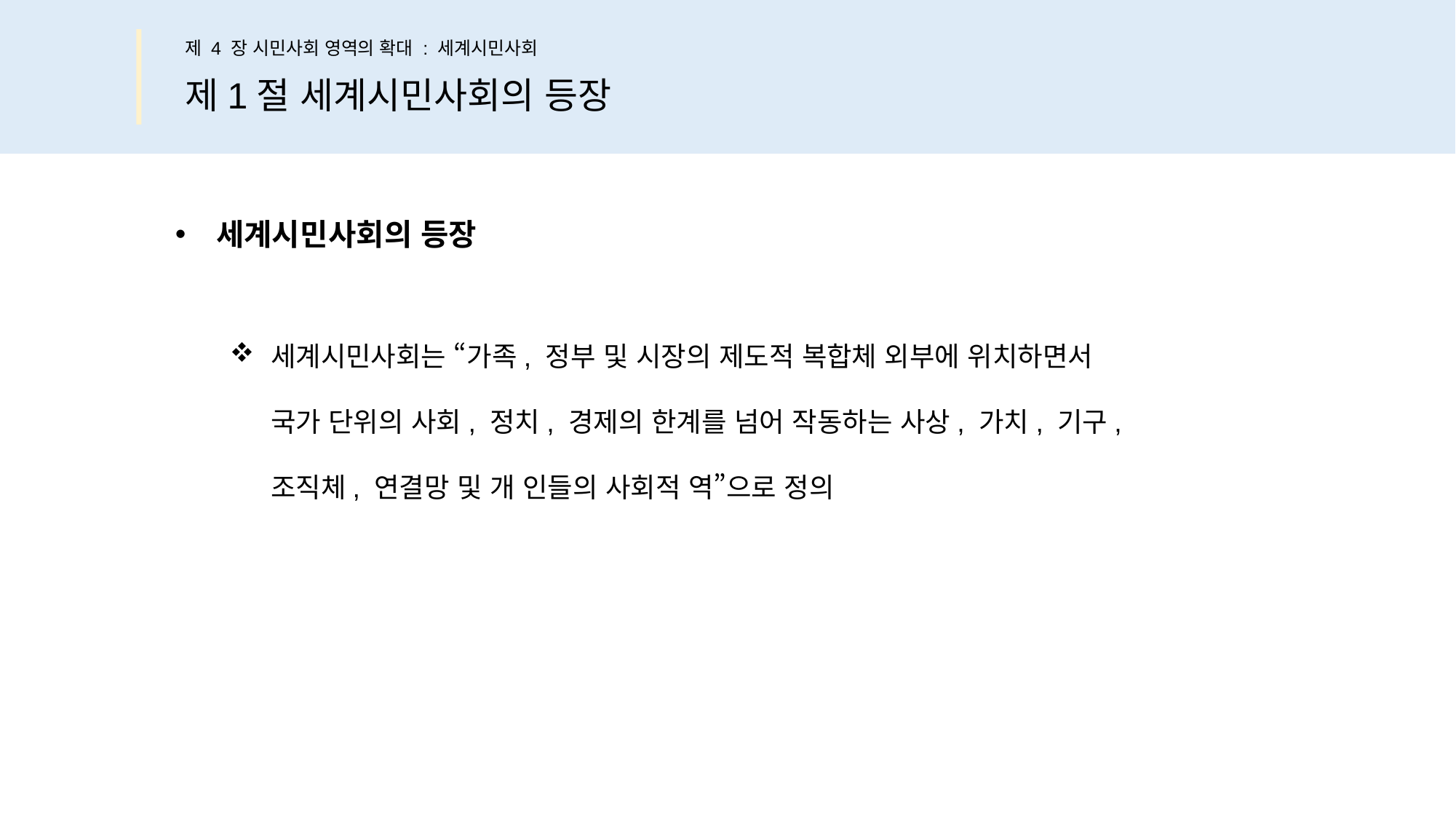

제 4 장 시민사회 영역의 확대 : 세계시민사회
제1절 세계시민사회의 등장
세계시민사회의 등장

세계시민사회는 “가족, 정부 및 시장의 제도적 복합체 외부에 위치하면서
국가 단위의 사회, 정치, 경제의 한계를 넘어 작동하는 사상, 가치, 기구,
조직체, 연결망 및 개 인들의 사회적 역”으로 정의